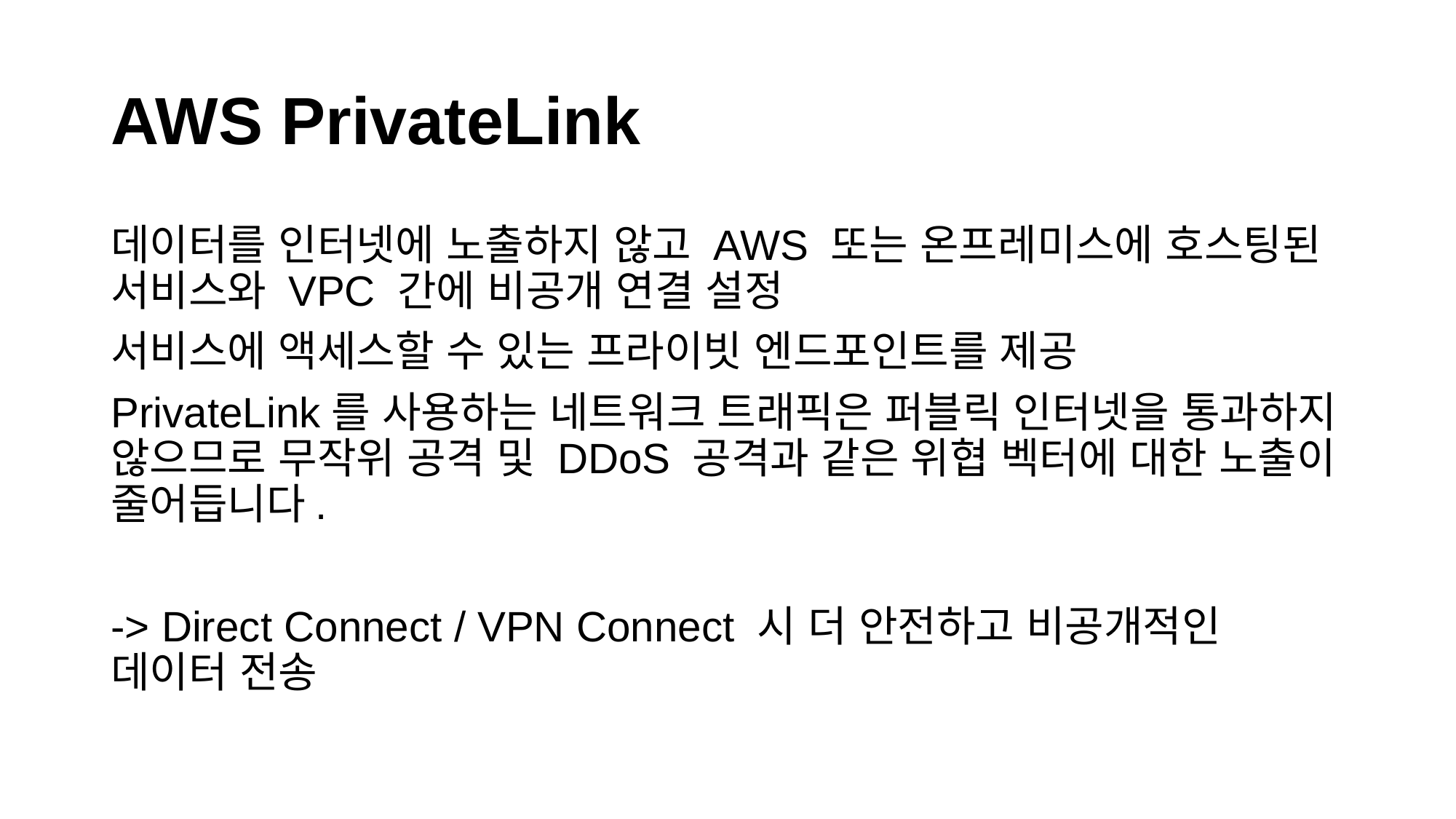

# AWS PrivateLink
데이터를 인터넷에 노출하지 않고 AWS 또는 온프레미스에 호스팅된 서비스와 VPC 간에 비공개 연결 설정
서비스에 액세스할 수 있는 프라이빗 엔드포인트를 제공
PrivateLink를 사용하는 네트워크 트래픽은 퍼블릭 인터넷을 통과하지 않으므로 무작위 공격 및 DDoS 공격과 같은 위협 벡터에 대한 노출이 줄어듭니다.

-> Direct Connect / VPN Connect 시 더 안전하고 비공개적인 데이터 전송